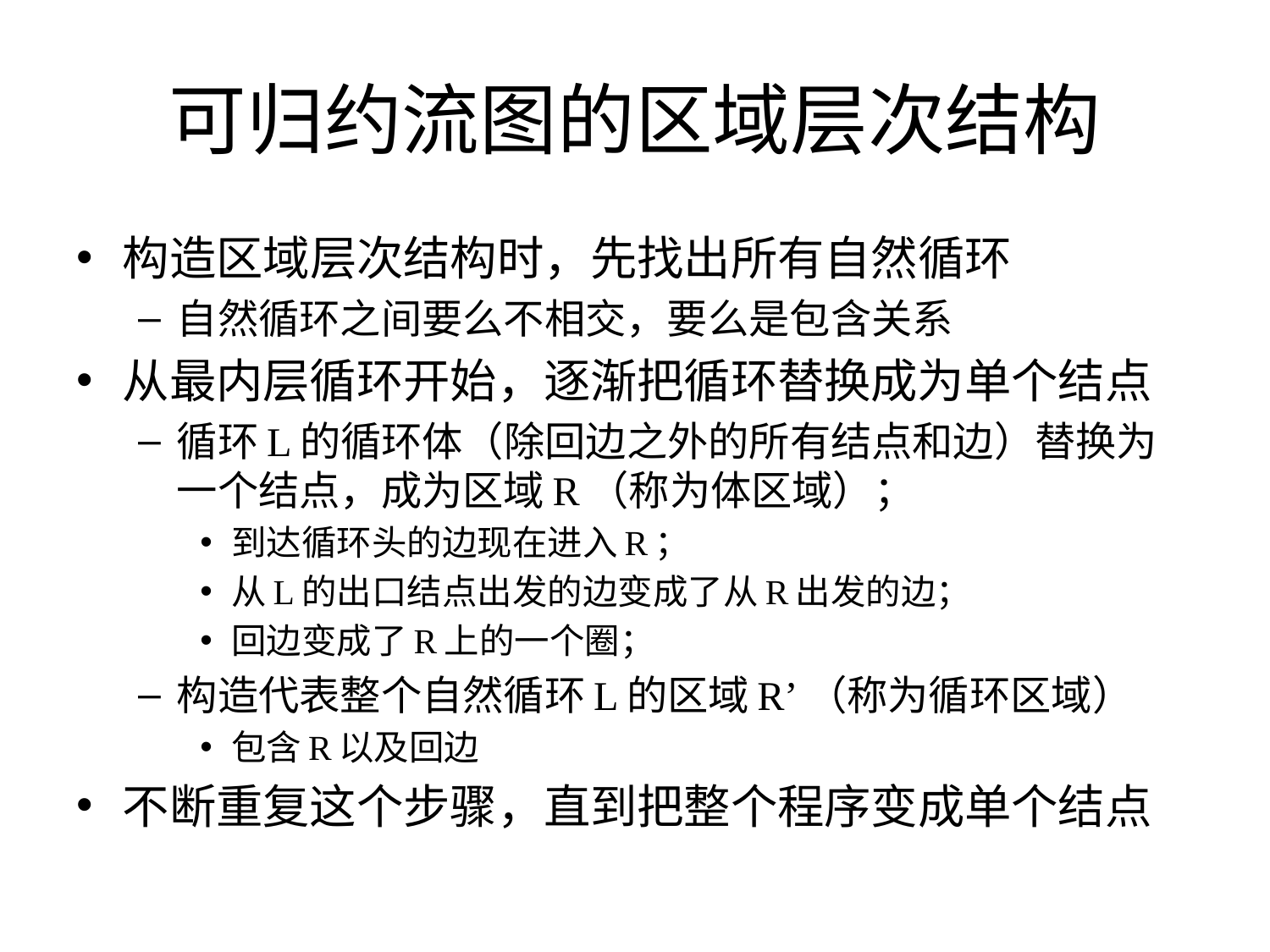

# 可归约流图的区域层次结构
构造区域层次结构时，先找出所有自然循环
自然循环之间要么不相交，要么是包含关系
从最内层循环开始，逐渐把循环替换成为单个结点
循环L的循环体（除回边之外的所有结点和边）替换为一个结点，成为区域R（称为体区域）；
到达循环头的边现在进入R；
从L的出口结点出发的边变成了从R出发的边；
回边变成了R上的一个圈；
构造代表整个自然循环L的区域R’（称为循环区域）
包含R以及回边
不断重复这个步骤，直到把整个程序变成单个结点